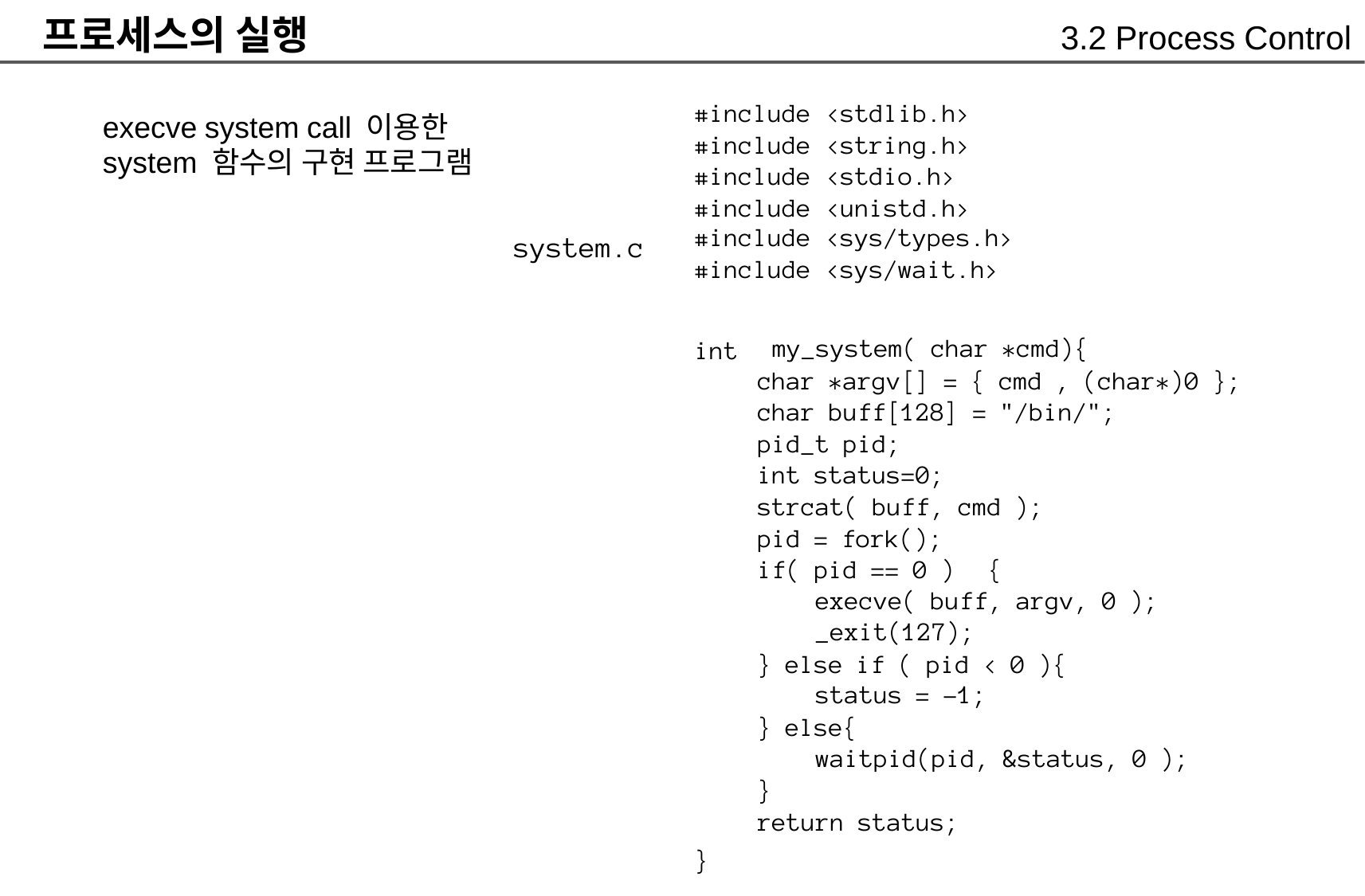

프로세스의 실행
3.2 Process Control

#include
#include
#include
#include
<stdlib.h>
<string.h>
<stdio.h>
<unistd.h>
execve system call 이용한
system 함수의 구현 프로그램
#include
#include
<sys/types.h>
<sys/wait.h>
system.c
	my_system(  char  *cmd){
char  *argv[]  =  {  cmd  ,  (char*)0  };
char  buff[128]  =  "/bin/";
pid_t  pid;
int  status=0;
strcat(  buff,  cmd  );
pid  =  fork();
if(  pid  ==  0  )     {
		execve(  buff,  argv,  0  );
		_exit(127);
}  else  if  (  pid  <  0  ){
		status  =  -1;
}  else{
		waitpid(pid,  &status,  0  );
}
return  status;
int

}